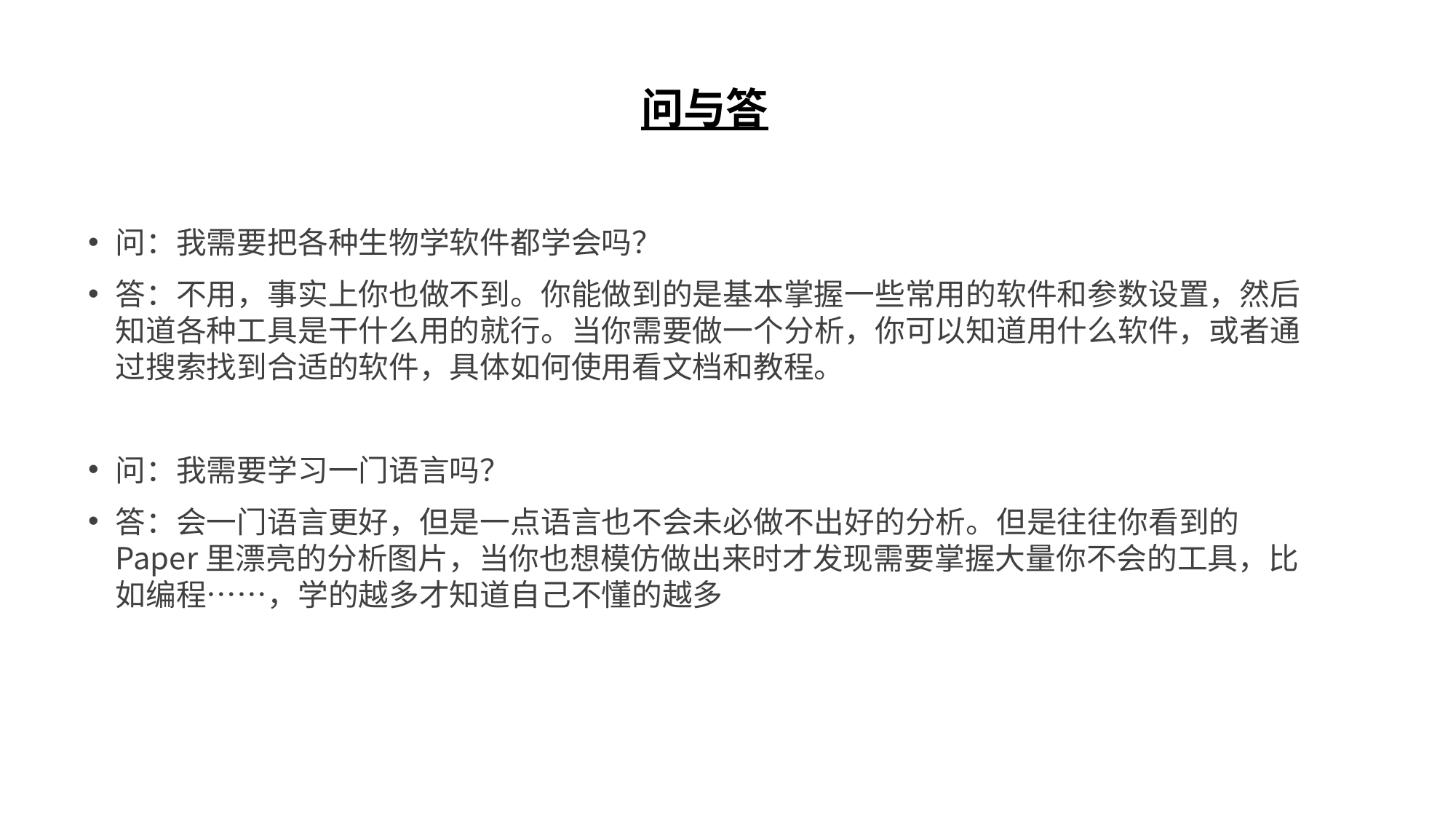

# 问与答
问：我需要把各种生物学软件都学会吗？
答：不用，事实上你也做不到。你能做到的是基本掌握一些常用的软件和参数设置，然后知道各种工具是干什么用的就行。当你需要做一个分析，你可以知道用什么软件，或者通过搜索找到合适的软件，具体如何使用看文档和教程。

问：我需要学习一门语言吗？
答：会一门语言更好，但是一点语言也不会未必做不出好的分析。但是往往你看到的Paper里漂亮的分析图片，当你也想模仿做出来时才发现需要掌握大量你不会的工具，比如编程……，学的越多才知道自己不懂的越多